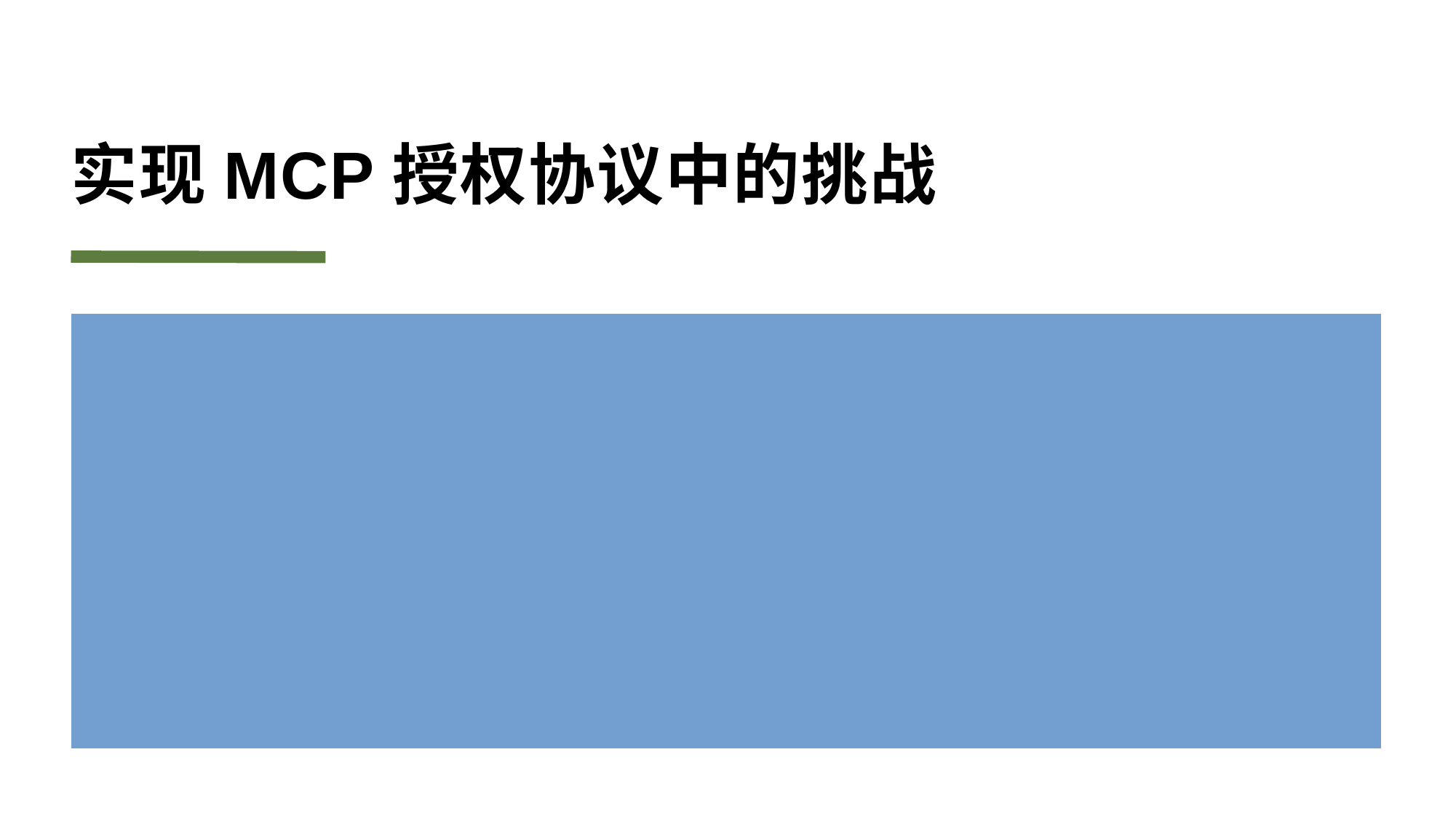

# 实现MCP授权协议中的挑战
额外的“授权服务器”开发工作

额外的服务器扩展性的挑战